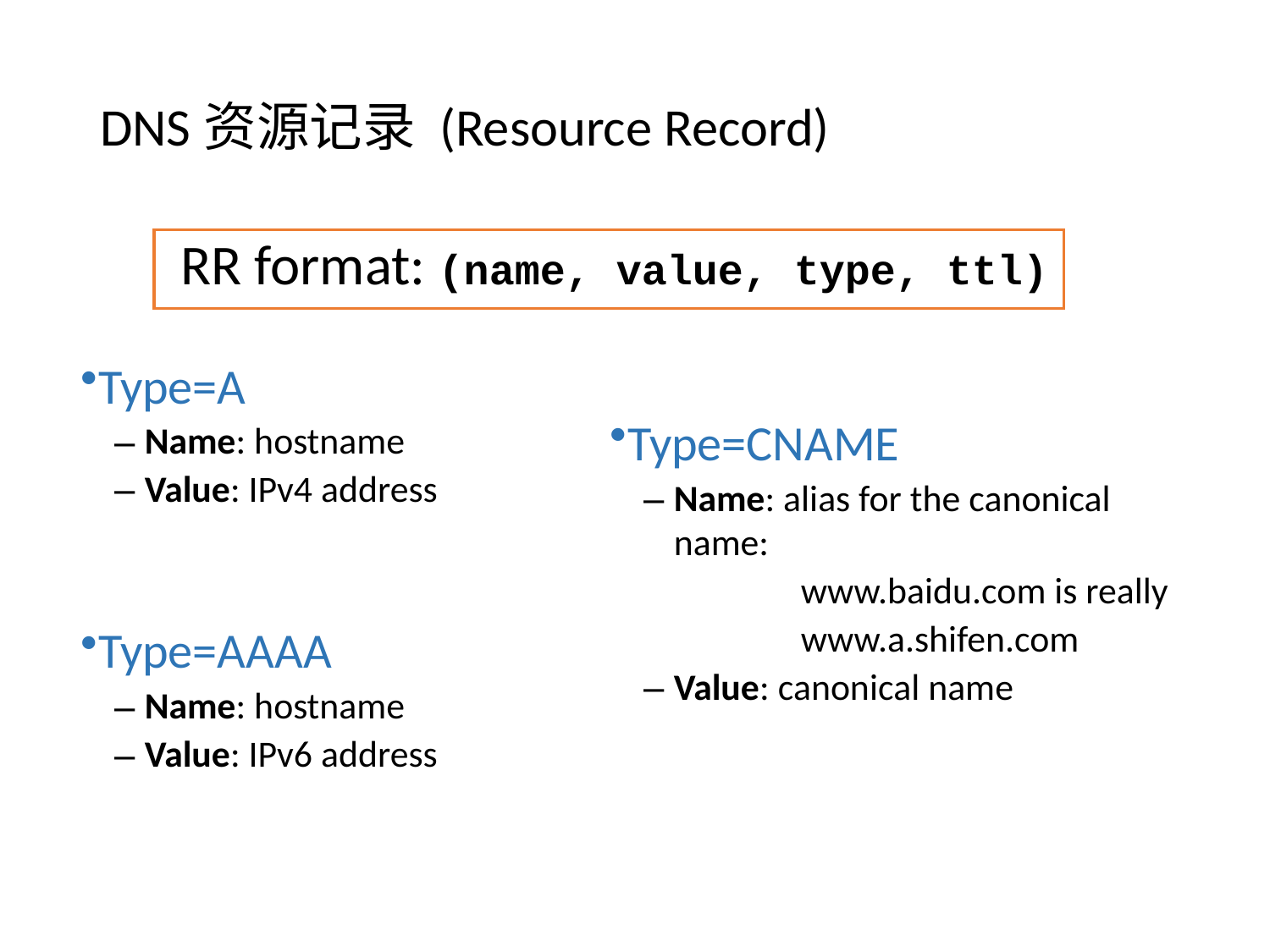

# DNS资源记录 (Resource Record)
RR format: (name, value, type, ttl)

Type=A
Name: hostname
Value: IPv4 address

Type=CNAME
Name: alias for the canonical name:
	www.baidu.com is really
	www.a.shifen.com
Value: canonical name
Type=AAAA
Name: hostname
Value: IPv6 address

12